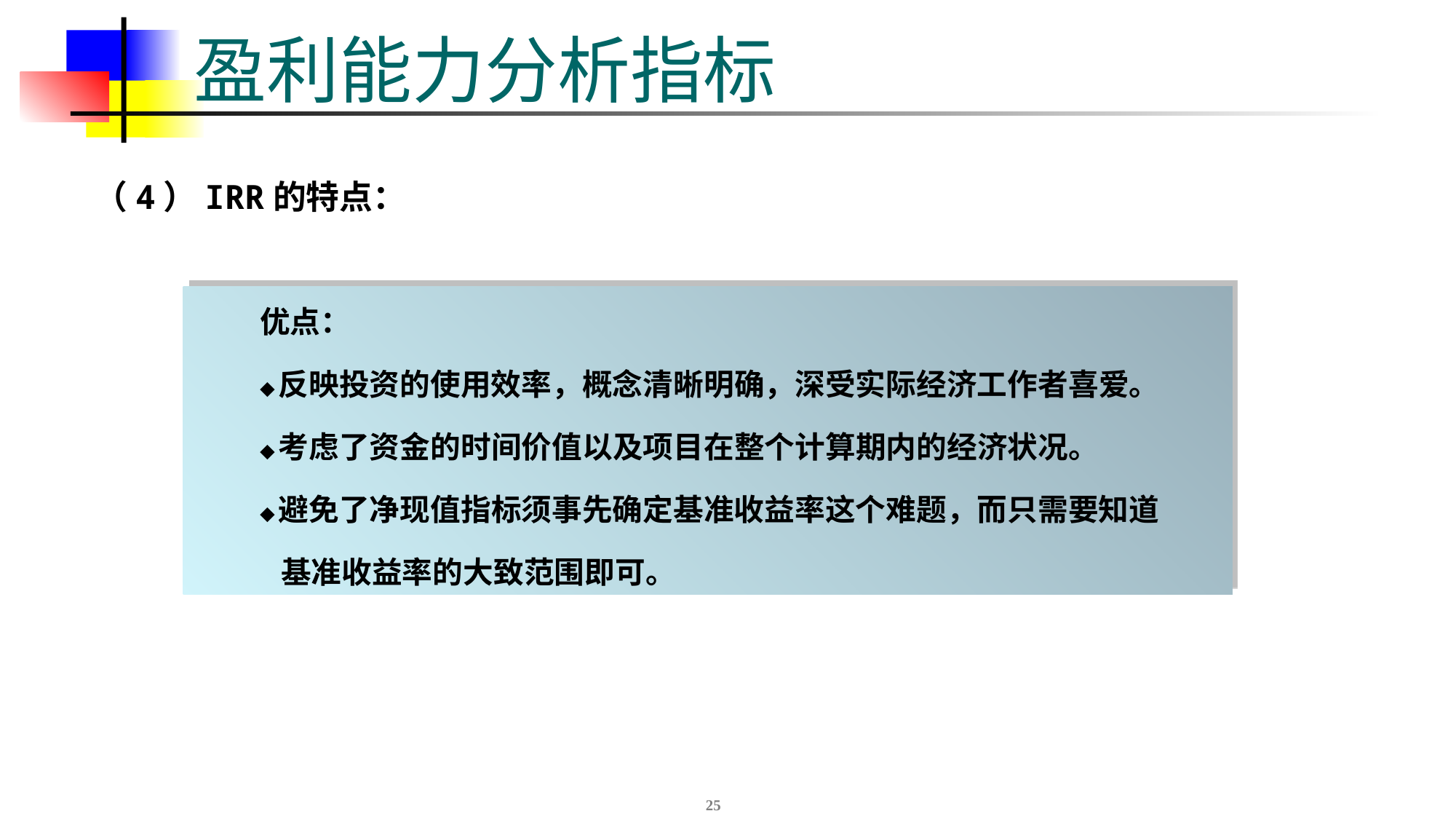

# 盈利能力分析指标
（4）IRR的特点：
优点：
◆反映投资的使用效率，概念清晰明确，深受实际经济工作者喜爱。
◆考虑了资金的时间价值以及项目在整个计算期内的经济状况。
◆避免了净现值指标须事先确定基准收益率这个难题，而只需要知道
  基准收益率的大致范围即可。
25